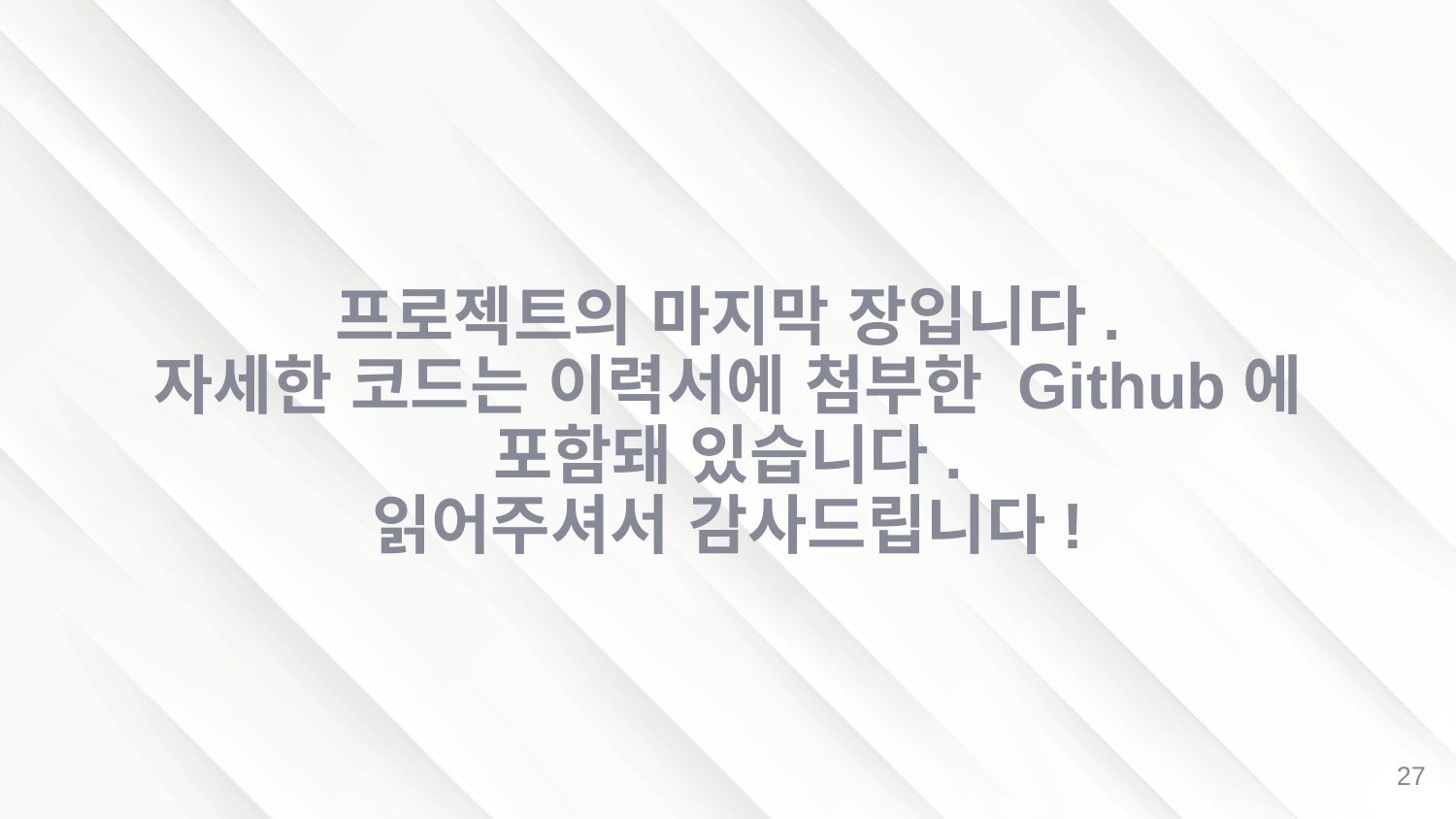

# 프로젝트의 마지막 장입니다. 자세한 코드는 이력서에 첨부한 Github에 포함돼 있습니다. 읽어주셔서 감사드립니다!
27